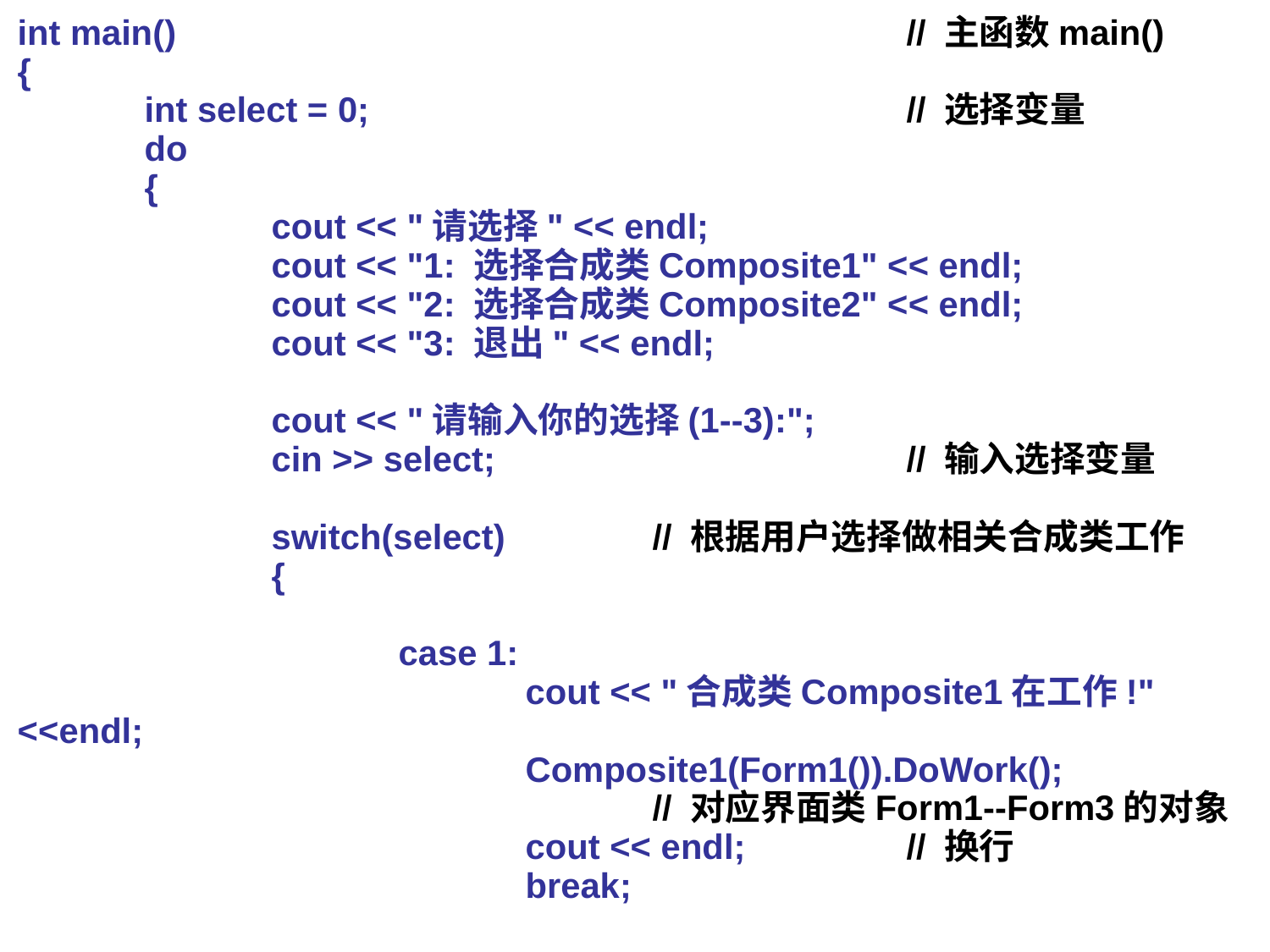

int main()						// 主函数main()
{
	int select = 0;					// 选择变量
	do
	{
		cout << "请选择" << endl;
		cout << "1: 选择合成类Composite1" << endl;
		cout << "2: 选择合成类Composite2" << endl;
		cout << "3: 退出" << endl;

		cout << "请输入你的选择(1--3):";
		cin >> select;				// 输入选择变量

		switch(select)		// 根据用户选择做相关合成类工作
		{
			case 1:
				cout << "合成类Composite1在工作!" <<endl;
				Composite1(Form1()).DoWork();
					// 对应界面类Form1--Form3的对象
				cout << endl;		// 换行
				break;